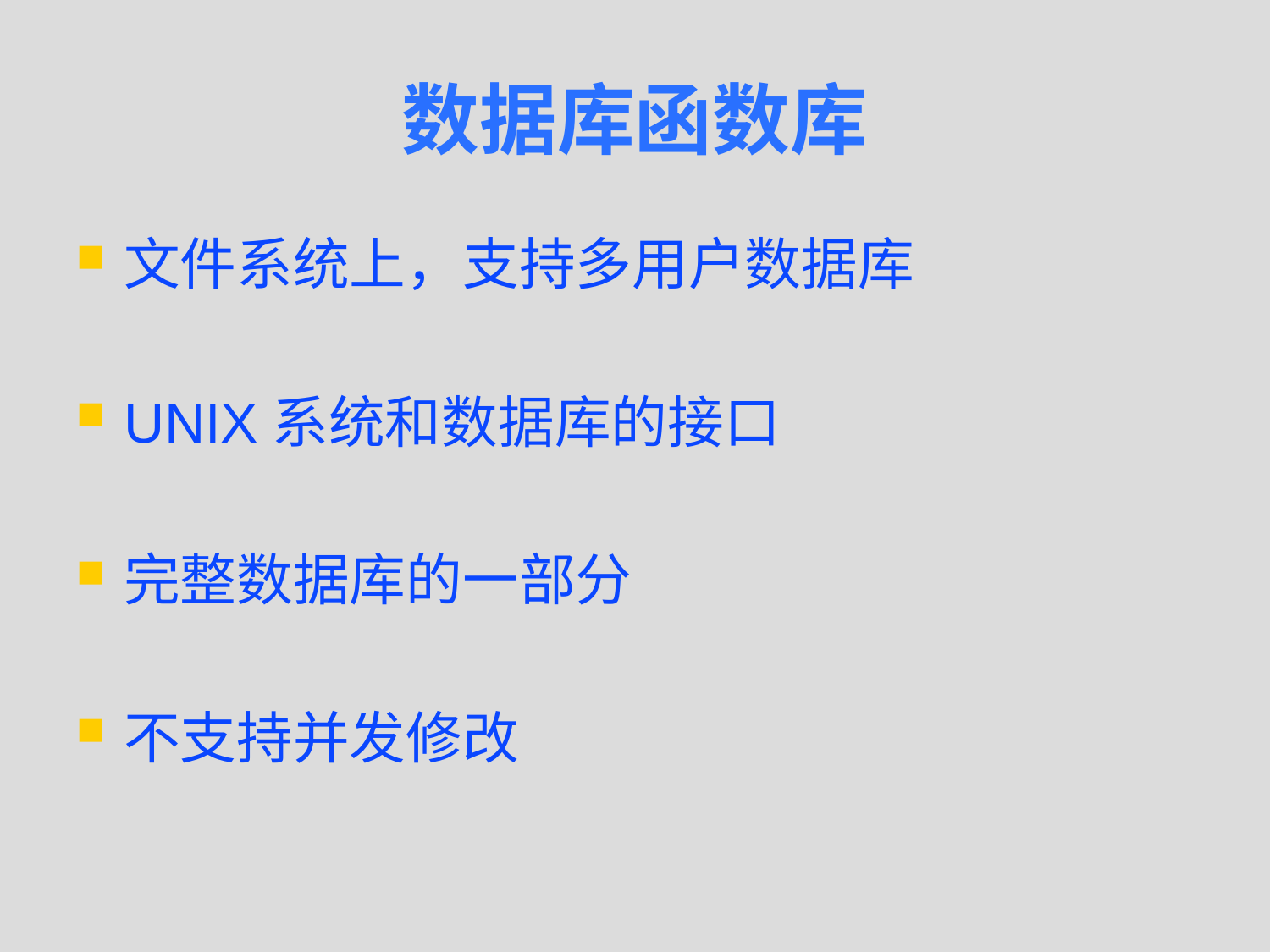

# 数据库函数库
文件系统上，支持多用户数据库

UNIX系统和数据库的接口

完整数据库的一部分

不支持并发修改